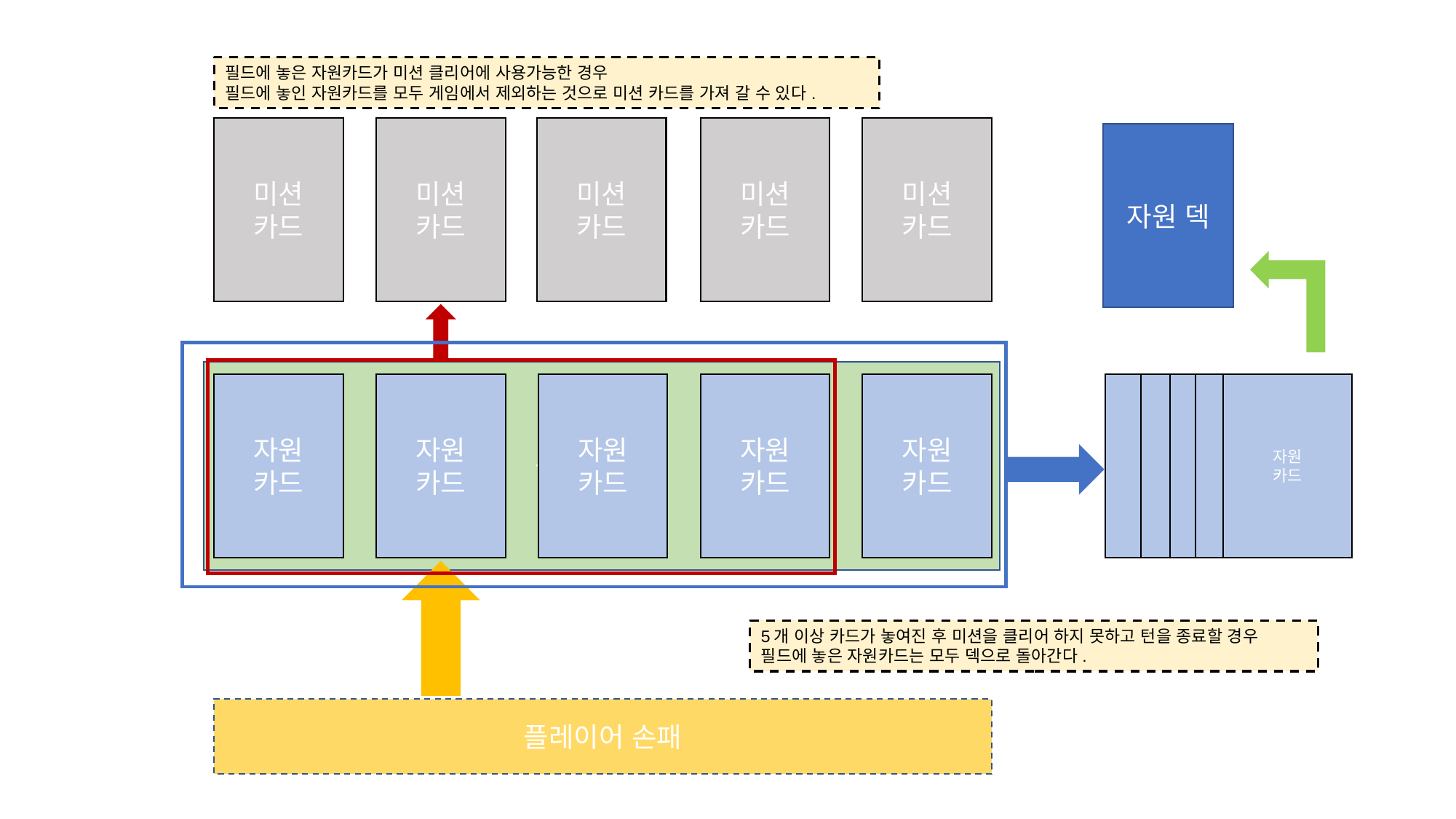

필드에 놓은 자원카드가 미션 클리어에 사용가능한 경우
필드에 놓인 자원카드를 모두 게임에서 제외하는 것으로 미션 카드를 가져 갈 수 있다.
미션
카드
미션
카드
미션
카드
미션
카드
미션
카드
자원 덱

플레이어 존
자원
카드
자원
카드
자원
카드
자원
카드
자원
카드
자원
카드
자원
카드
자원
카드
자원
카드
자원
카드

5개 이상 카드가 놓여진 후 미션을 클리어 하지 못하고 턴을 종료할 경우
필드에 놓은 자원카드는 모두 덱으로 돌아간다.
플레이어 손패